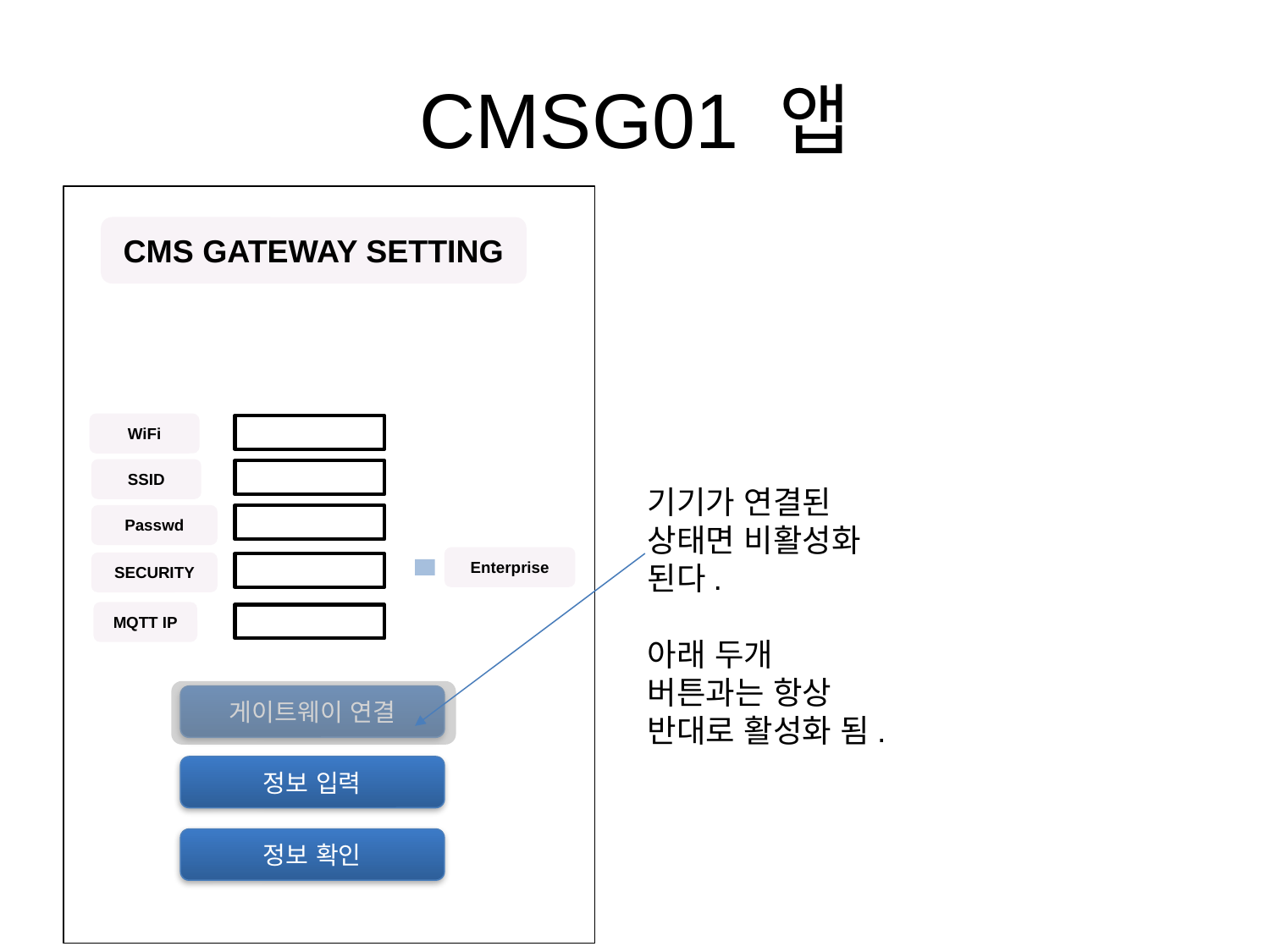

# CMSG01 앱

CMS GATEWAY SETTING
WiFi

SSID

기기가 연결된 상태면 비활성화 된다.

아래 두개 버튼과는 항상 반대로 활성화 됨.
Passwd

Enterprise
SECURITY

MQTT IP

게이트웨이 연결
정보 입력
정보 확인